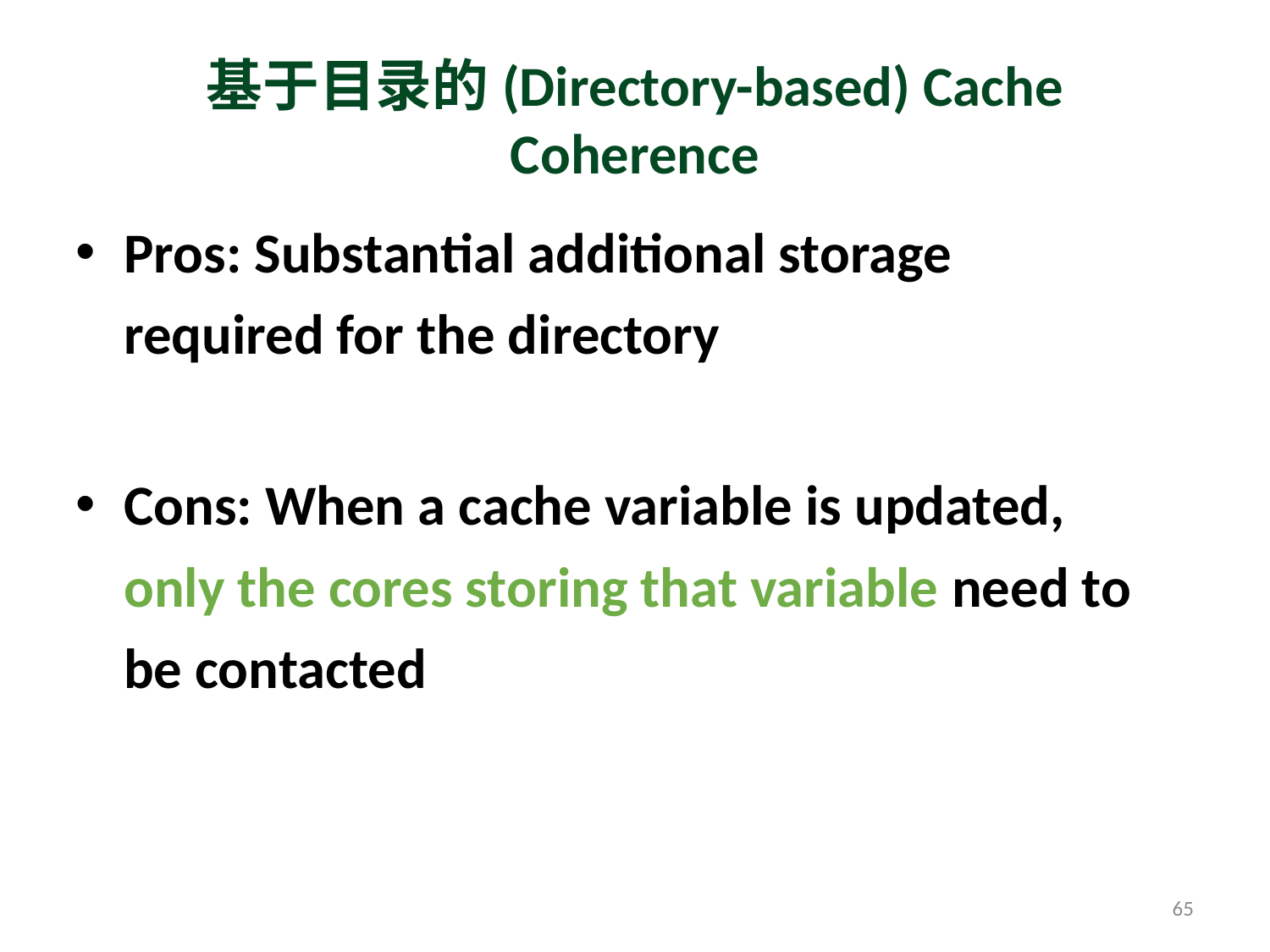

# 基于目录的(Directory-based) Cache Coherence
Pros: Substantial additional storage required for the directory
Cons: When a cache variable is updated, only the cores storing that variable need to be contacted
65